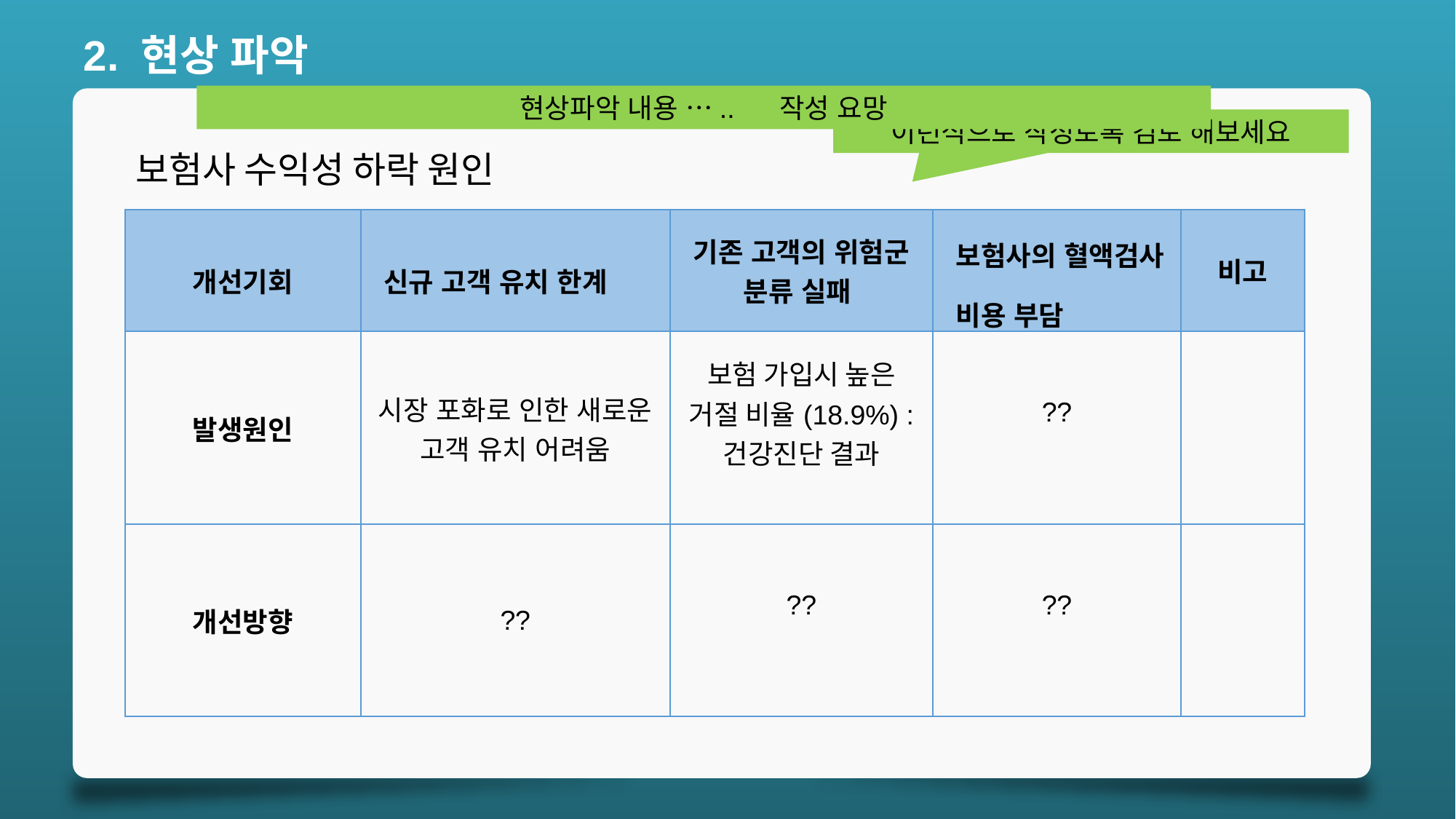

2. 현상 파악
현상파악 내용 …..     작성 요망
이런식으로 작성토록 검토 해보세요
보험사 수익성 하락 원인
| 개선기회 | 신규 고객 유치 한계 | 기존 고객의 위험군 분류 실패 | 보험사의 혈액검사 비용 부담 | 비고 |
| --- | --- | --- | --- | --- |
| 발생원인 | 시장 포화로 인한 새로운 고객 유치 어려움 | 보험 가입시 높은 거절 비율(18.9%) : 건강진단 결과 | ?? |  |
| 개선방향 | ?? | ?? | ?? |  |